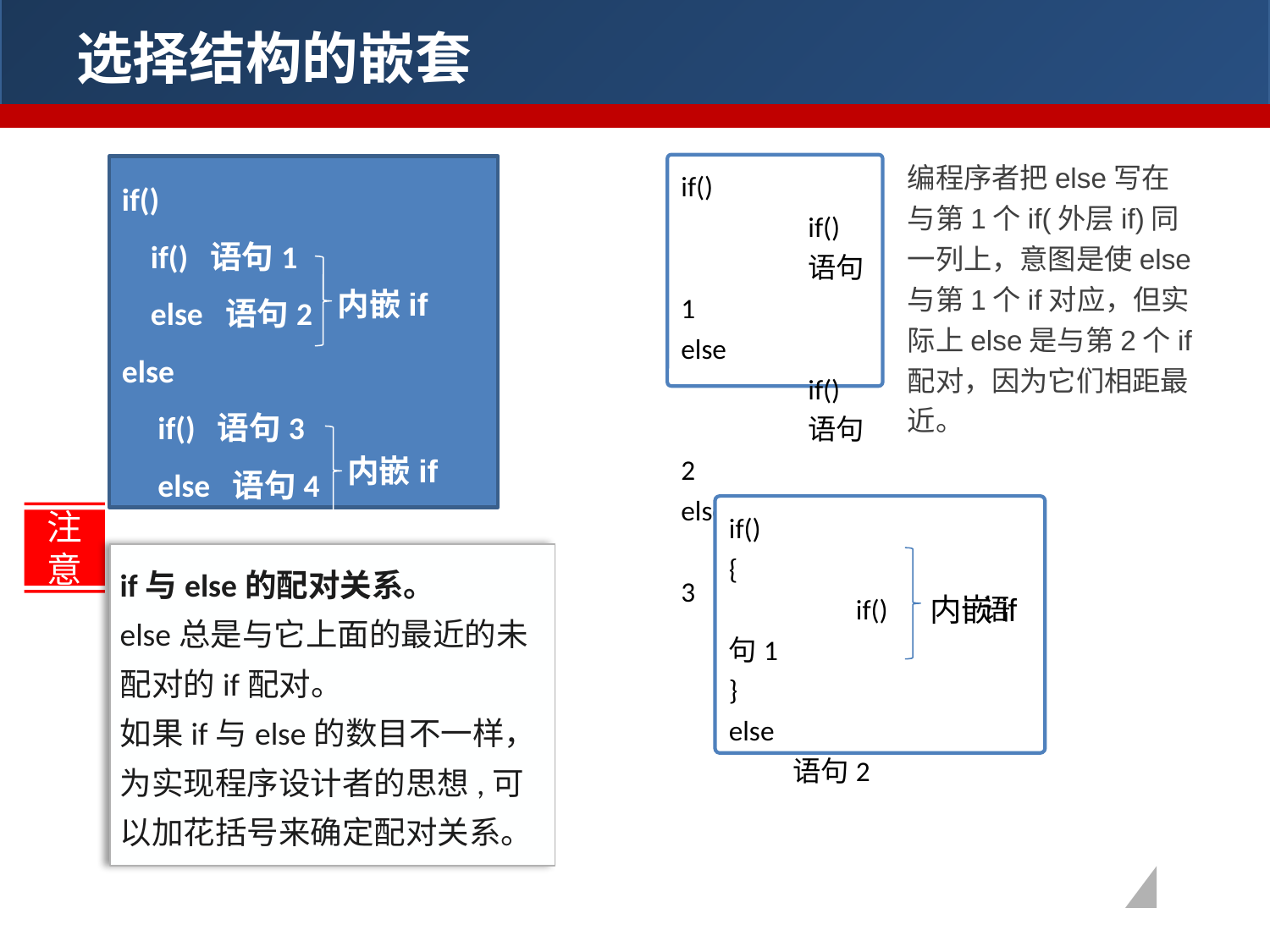

选择结构的嵌套

编程序者把else写在与第1个if(外层if)同一列上，意图是使else与第1个if对应，但实际上else是与第2个if配对，因为它们相距最近。
if()
	if()	语句1
else
	if()	语句2
else		语句3
if()
    if()  语句1
    else  语句2
else
     if()  语句3
     else  语句4

内嵌if

内嵌if
if()
{
	if()	语句1
}
else
         语句2
注意
if与else的配对关系。
else总是与它上面的最近的未配对的if配对。
如果if与else的数目不一样，为实现程序设计者的思想,可以加花括号来确定配对关系。

内嵌if